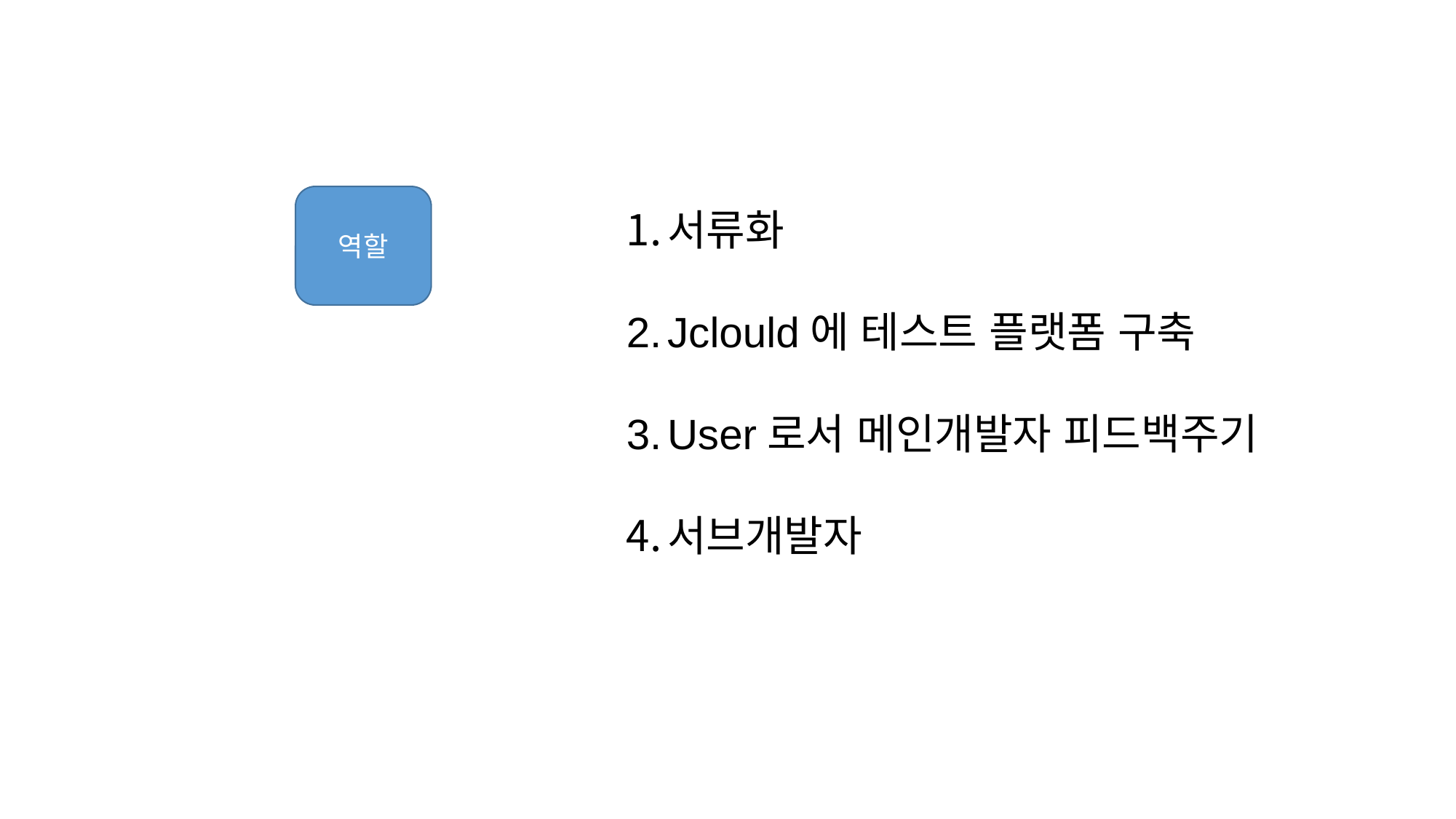

역할
서류화

Jclould에 테스트 플랫폼 구축

User로서 메인개발자 피드백주기

서브개발자